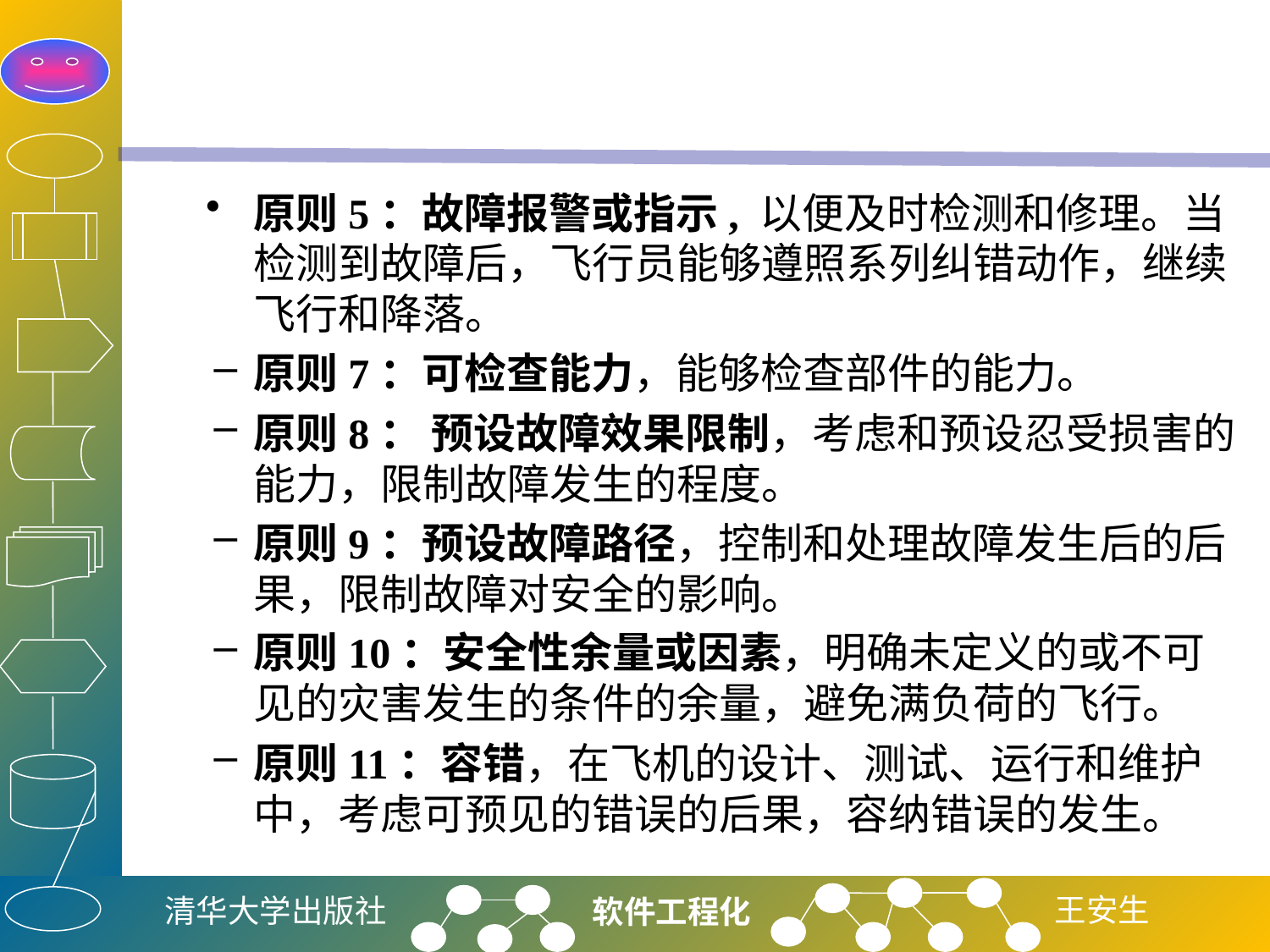

#
原则5：故障报警或指示, 以便及时检测和修理。当检测到故障后，飞行员能够遵照系列纠错动作，继续飞行和降落。
原则7：可检查能力，能够检查部件的能力。
原则8： 预设故障效果限制，考虑和预设忍受损害的能力，限制故障发生的程度。
原则9：预设故障路径，控制和处理故障发生后的后果，限制故障对安全的影响。
原则10：安全性余量或因素，明确未定义的或不可见的灾害发生的条件的余量，避免满负荷的飞行。
原则11：容错，在飞机的设计、测试、运行和维护中，考虑可预见的错误的后果，容纳错误的发生。